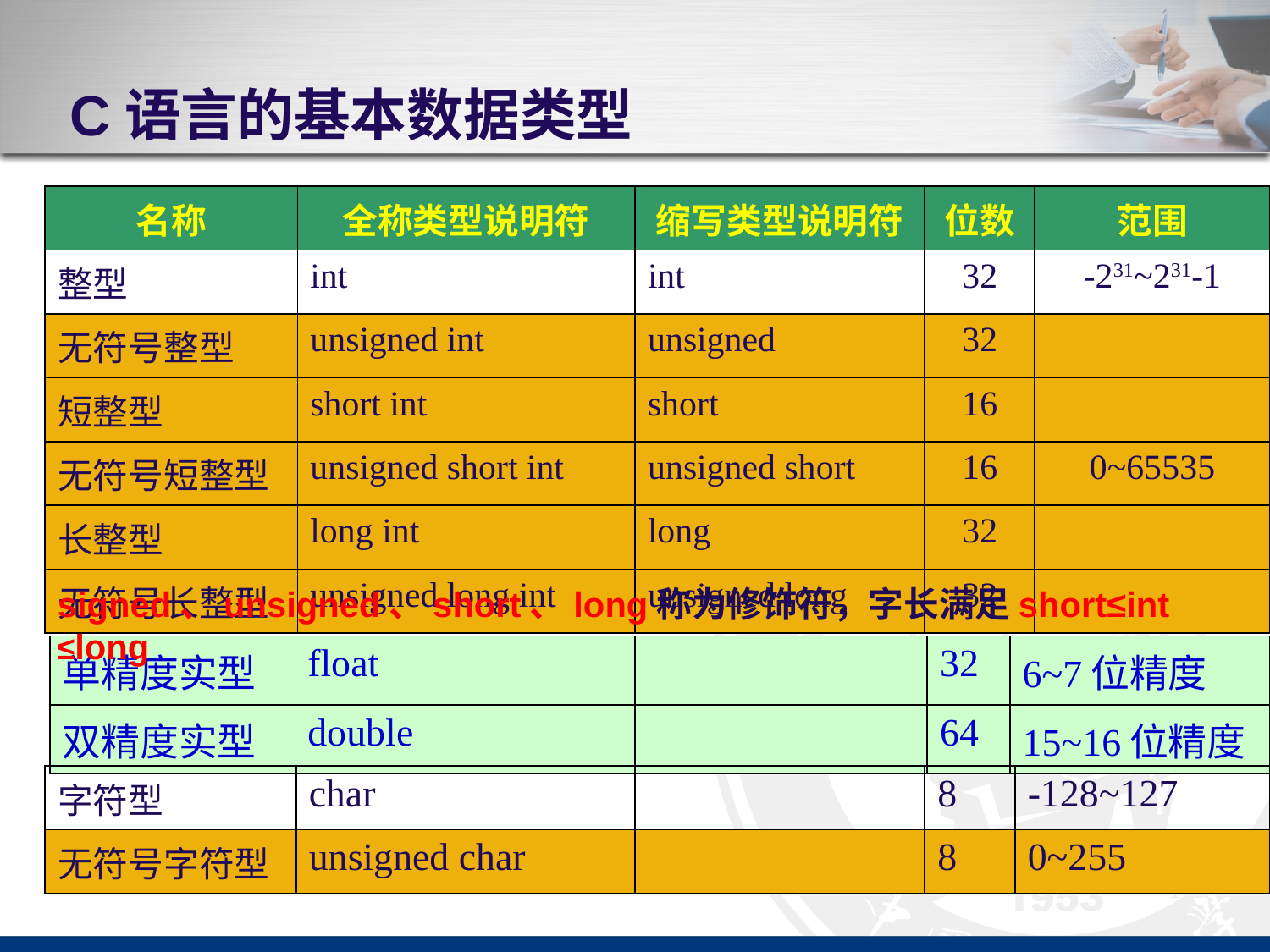

# C语言的基本数据类型
| 名称 | 全称类型说明符 | 缩写类型说明符 | 位数 | 范围 |
| --- | --- | --- | --- | --- |
| 整型 | int | int | 32 | -231~231-1 |
| 无符号整型 | unsigned int | unsigned | 32 |  |
| 短整型 | short int | short | 16 |  |
| 无符号短整型 | unsigned short int | unsigned short | 16 | 0~65535 |
| 长整型 | long int | long | 32 |  |
| 无符号长整型 | unsigned long int | unsigned long | 32 |  |
signed、unsigned、short、long称为修饰符，字长满足short≤int ≤long
| 单精度实型 | float |  | 32 | 6~7位精度 |
| --- | --- | --- | --- | --- |
| 双精度实型 | double |  | 64 | 15~16位精度 |
| 字符型 | char |  | 8 | -128~127 |
| --- | --- | --- | --- | --- |
| 无符号字符型 | unsigned char |  | 8 | 0~255 |
17